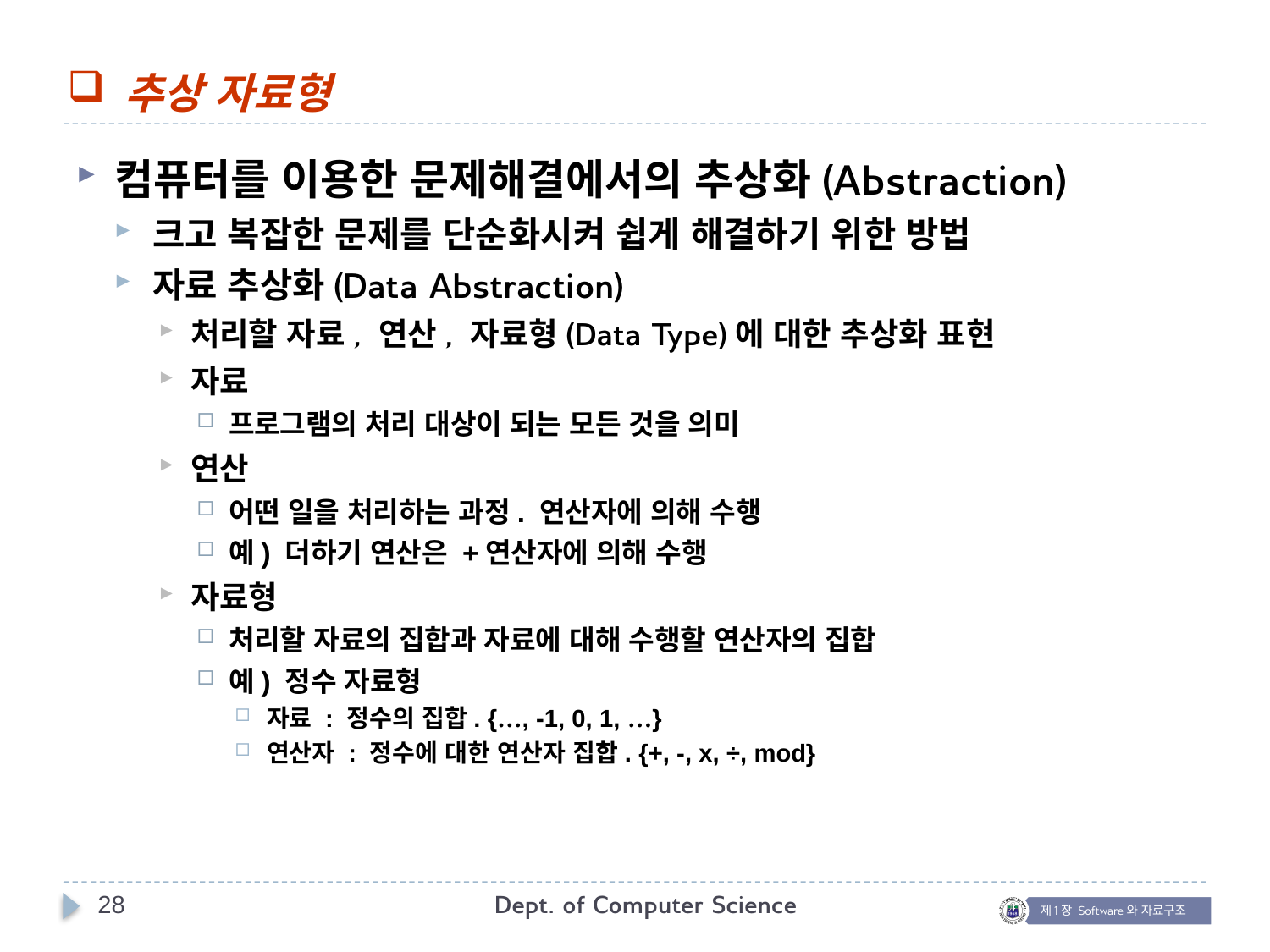

추상 자료형
컴퓨터를 이용한 문제해결에서의 추상화(Abstraction)
크고 복잡한 문제를 단순화시켜 쉽게 해결하기 위한 방법
자료 추상화(Data Abstraction)
처리할 자료, 연산, 자료형(Data Type)에 대한 추상화 표현
자료
프로그램의 처리 대상이 되는 모든 것을 의미
연산
어떤 일을 처리하는 과정. 연산자에 의해 수행
예) 더하기 연산은 +연산자에 의해 수행
자료형
처리할 자료의 집합과 자료에 대해 수행할 연산자의 집합
예) 정수 자료형
자료 : 정수의 집합. {…, -1, 0, 1, …}
연산자 : 정수에 대한 연산자 집합. {+, -, x, ÷, mod}
28
Dept. of Computer Science